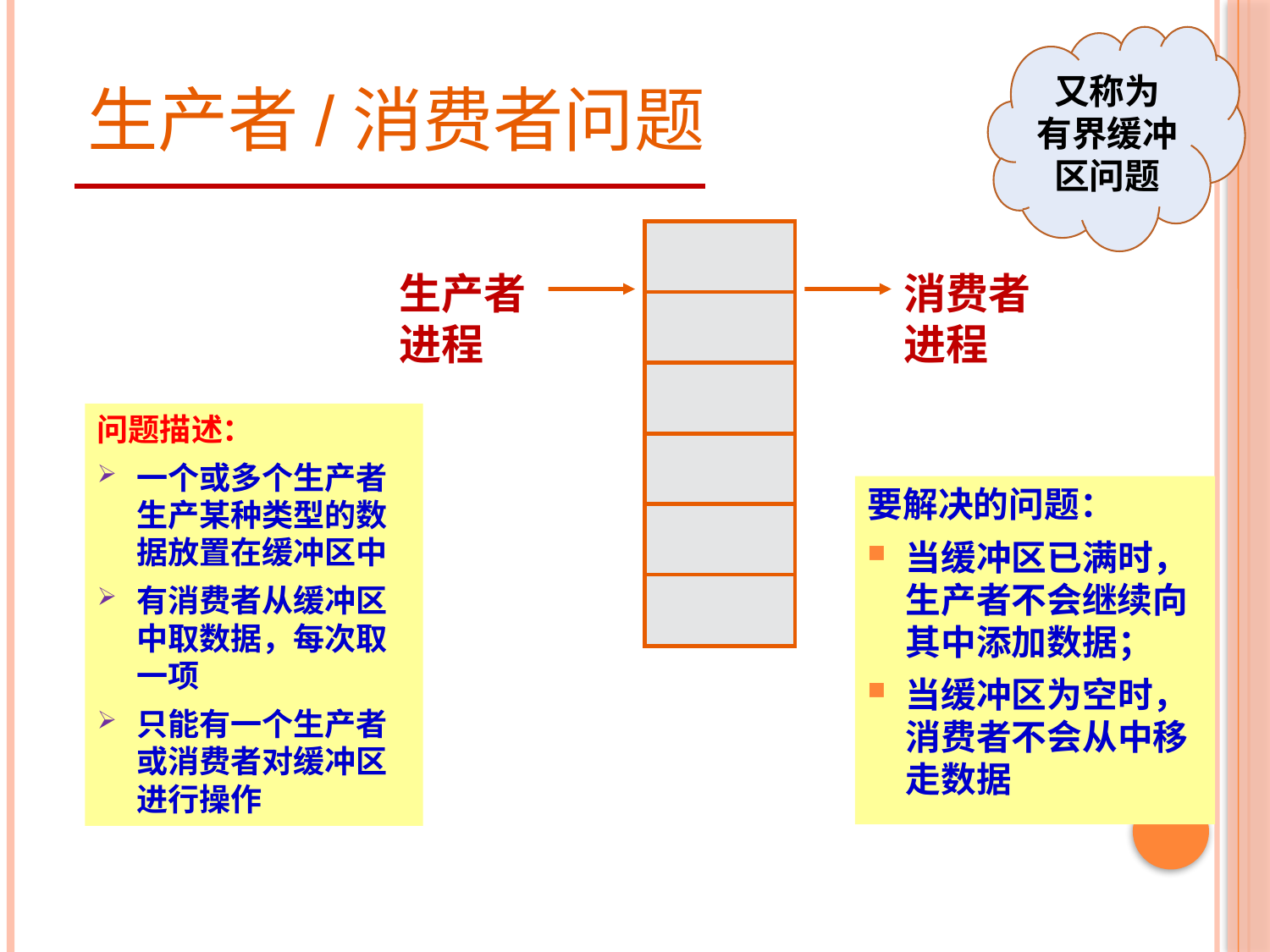

又称为
有界缓冲区问题
# 生产者/消费者问题
生产者
进程
消费者
进程

问题描述：
一个或多个生产者生产某种类型的数据放置在缓冲区中
有消费者从缓冲区中取数据，每次取一项
只能有一个生产者或消费者对缓冲区进行操作
要解决的问题：
当缓冲区已满时，生产者不会继续向其中添加数据；
当缓冲区为空时，消费者不会从中移走数据